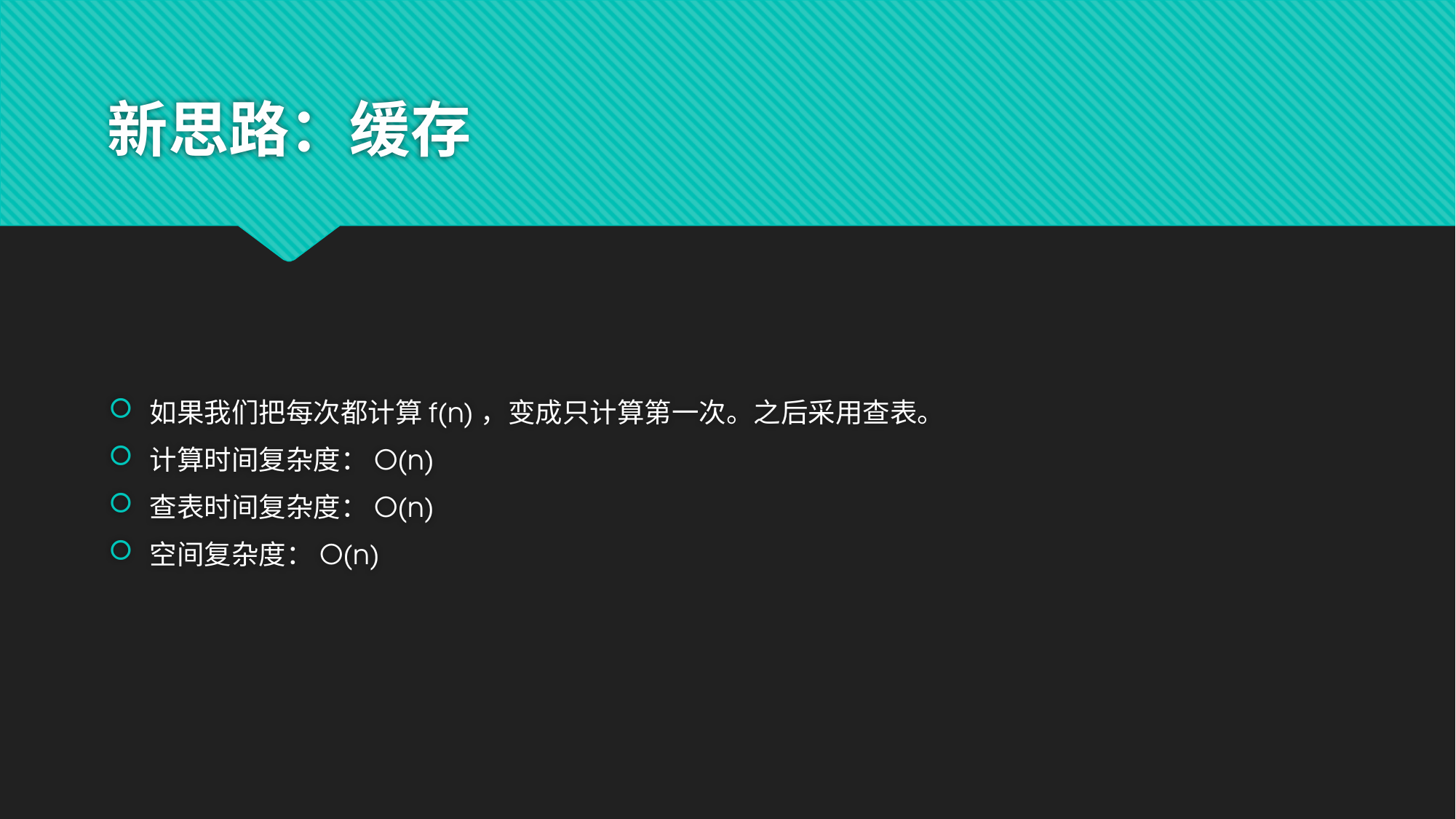

# 新思路：缓存
如果我们把每次都计算f(n)，变成只计算第一次。之后采用查表。
计算时间复杂度：O(n)
查表时间复杂度：O(n)
空间复杂度：O(n)